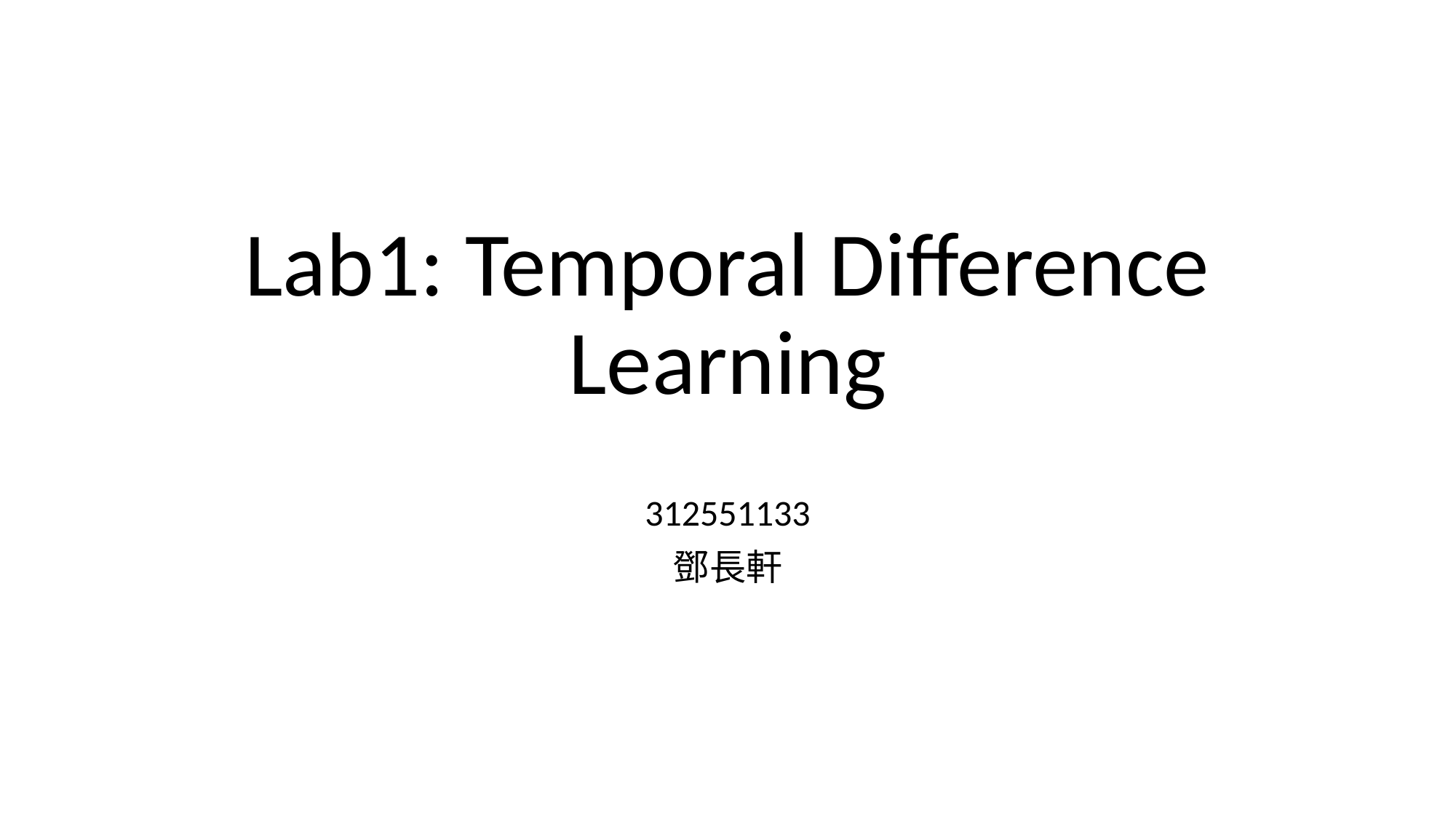

# Lab1: Temporal Difference Learning

312551133
鄧長軒